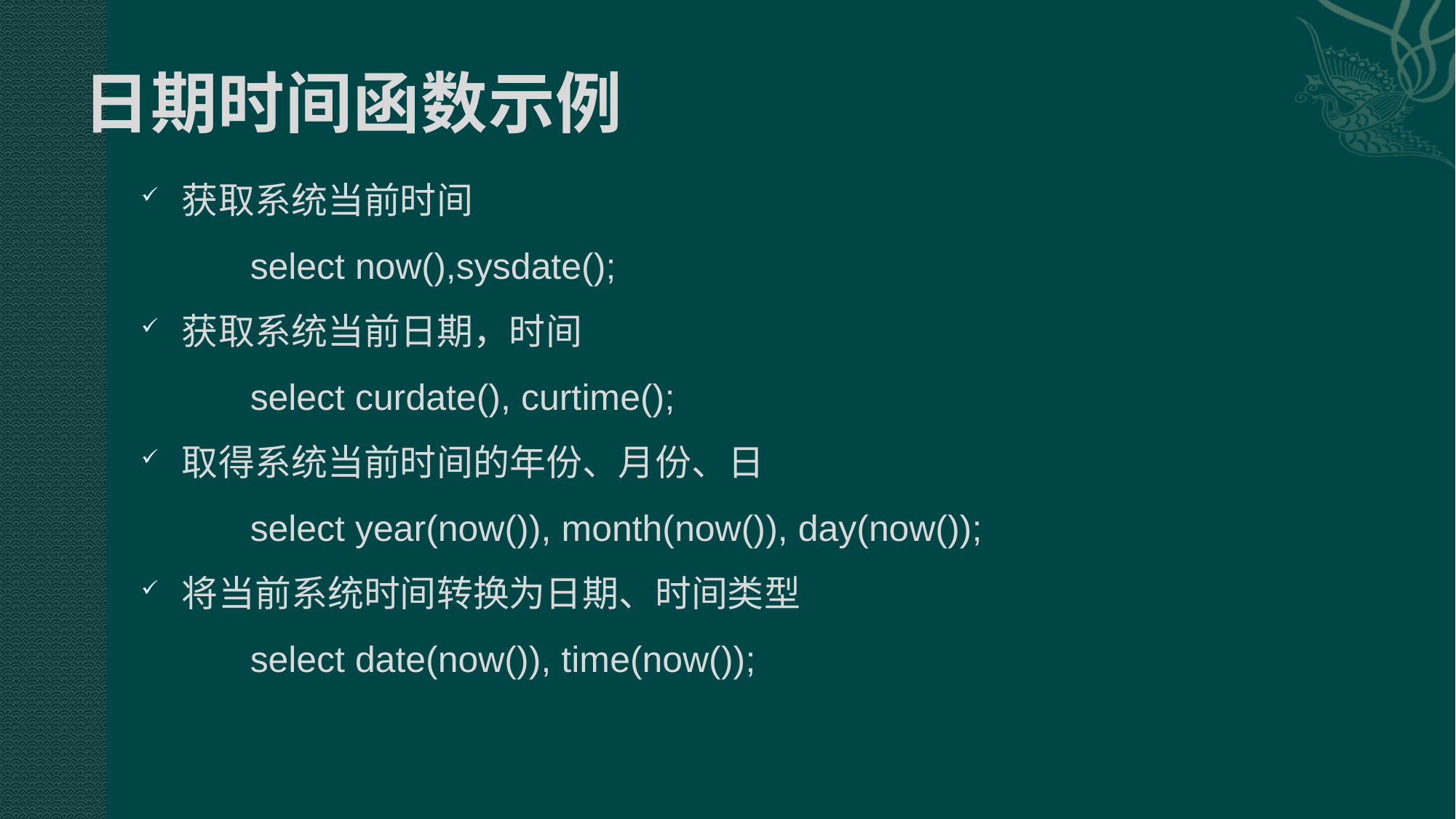

# 日期时间函数示例
获取系统当前时间
	select now(),sysdate();
获取系统当前日期，时间
	select curdate(), curtime();
取得系统当前时间的年份、月份、日
	select year(now()), month(now()), day(now());
将当前系统时间转换为日期、时间类型
	select date(now()), time(now());